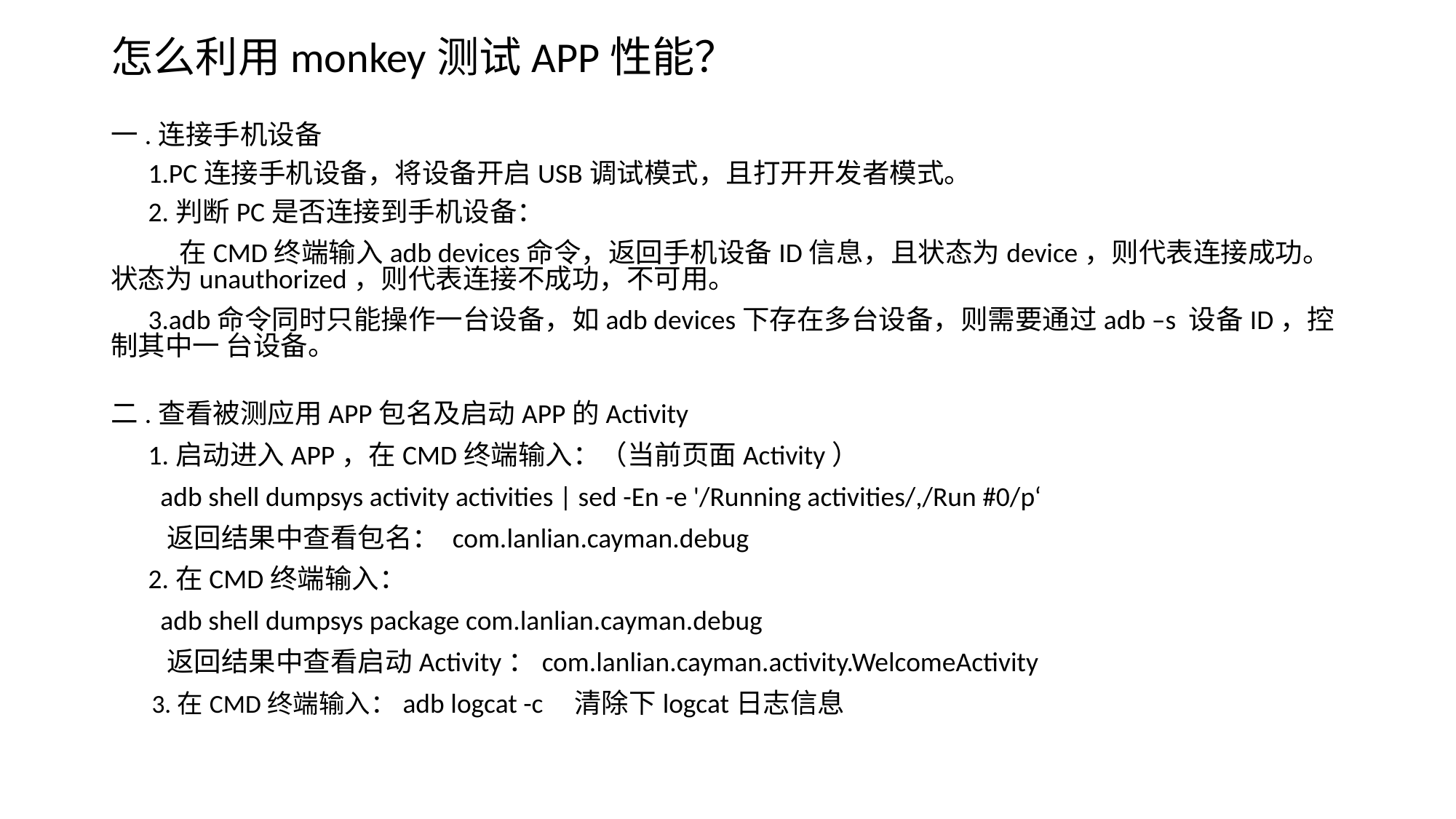

# 怎么利用monkey测试APP性能？
一.连接手机设备
      1.PC连接手机设备，将设备开启USB调试模式，且打开开发者模式。
      2.判断PC是否连接到手机设备：
          在CMD终端输入adb devices命令，返回手机设备ID信息，且状态为device，则代表连接成功。状态为unauthorized，则代表连接不成功，不可用。
      3.adb命令同时只能操作一台设备，如adb devices下存在多台设备，则需要通过adb –s 设备ID，控制其中一 台设备。
二.查看被测应用APP包名及启动APP的Activity
      1.启动进入APP，在CMD终端输入：（当前页面Activity）
        adb shell dumpsys activity activities | sed -En -e '/Running activities/,/Run #0/p‘
        返回结果中查看包名： com.lanlian.cayman.debug
      2.在CMD终端输入：
        adb shell dumpsys package com.lanlian.cayman.debug
        返回结果中查看启动Activity：com.lanlian.cayman.activity.WelcomeActivity
       3.在CMD终端输入：adb logcat -c    清除下logcat日志信息